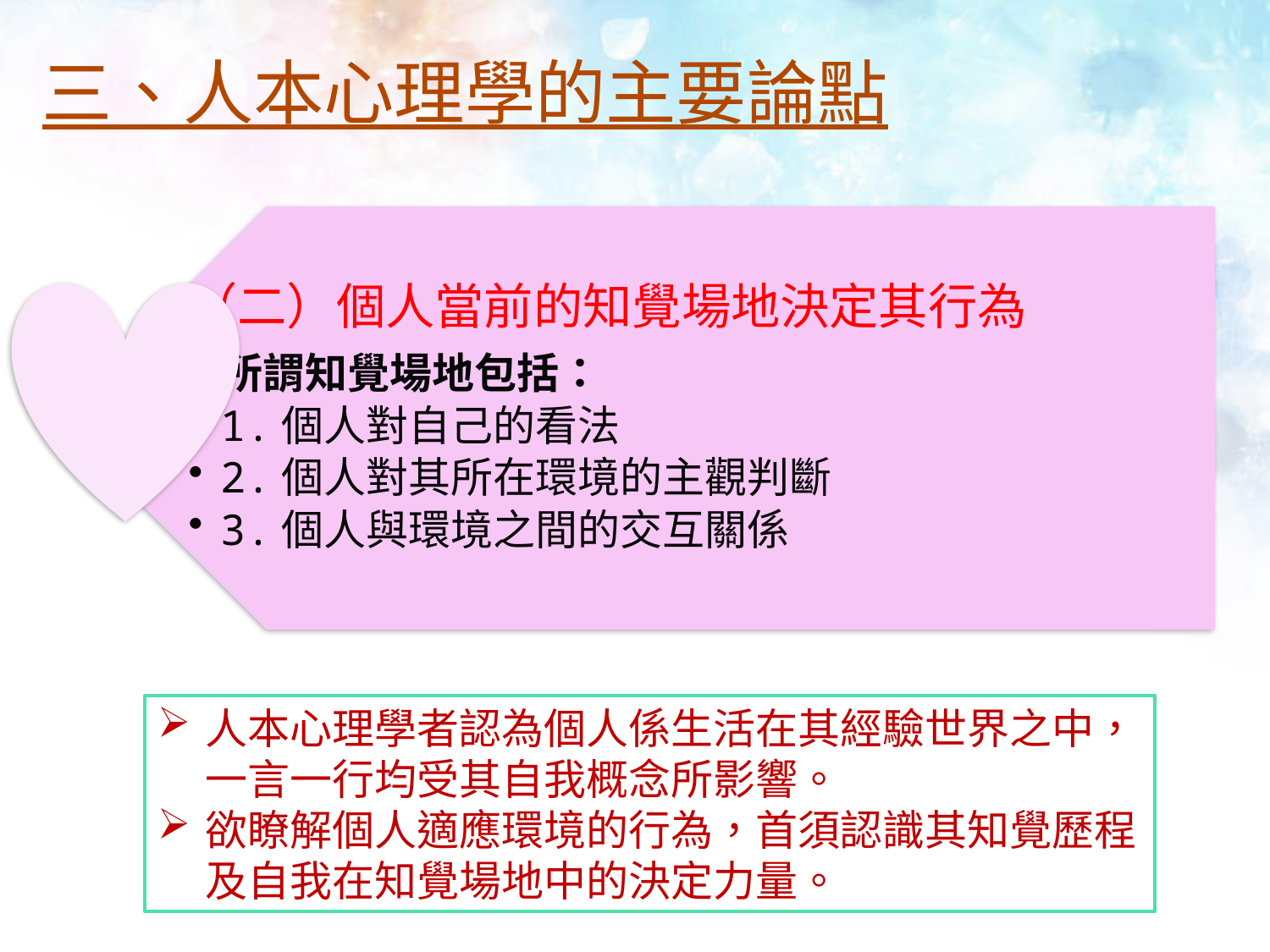

三、人本心理學的主要論點
（二）個人當前的知覺場地決定其行為
所謂知覺場地包括：
1.個人對自己的看法
2.個人對其所在環境的主觀判斷
3.個人與環境之間的交互關係
人本心理學者認為個人係生活在其經驗世界之中，一言一行均受其自我概念所影響。
欲瞭解個人適應環境的行為，首須認識其知覺歷程及自我在知覺場地中的決定力量。